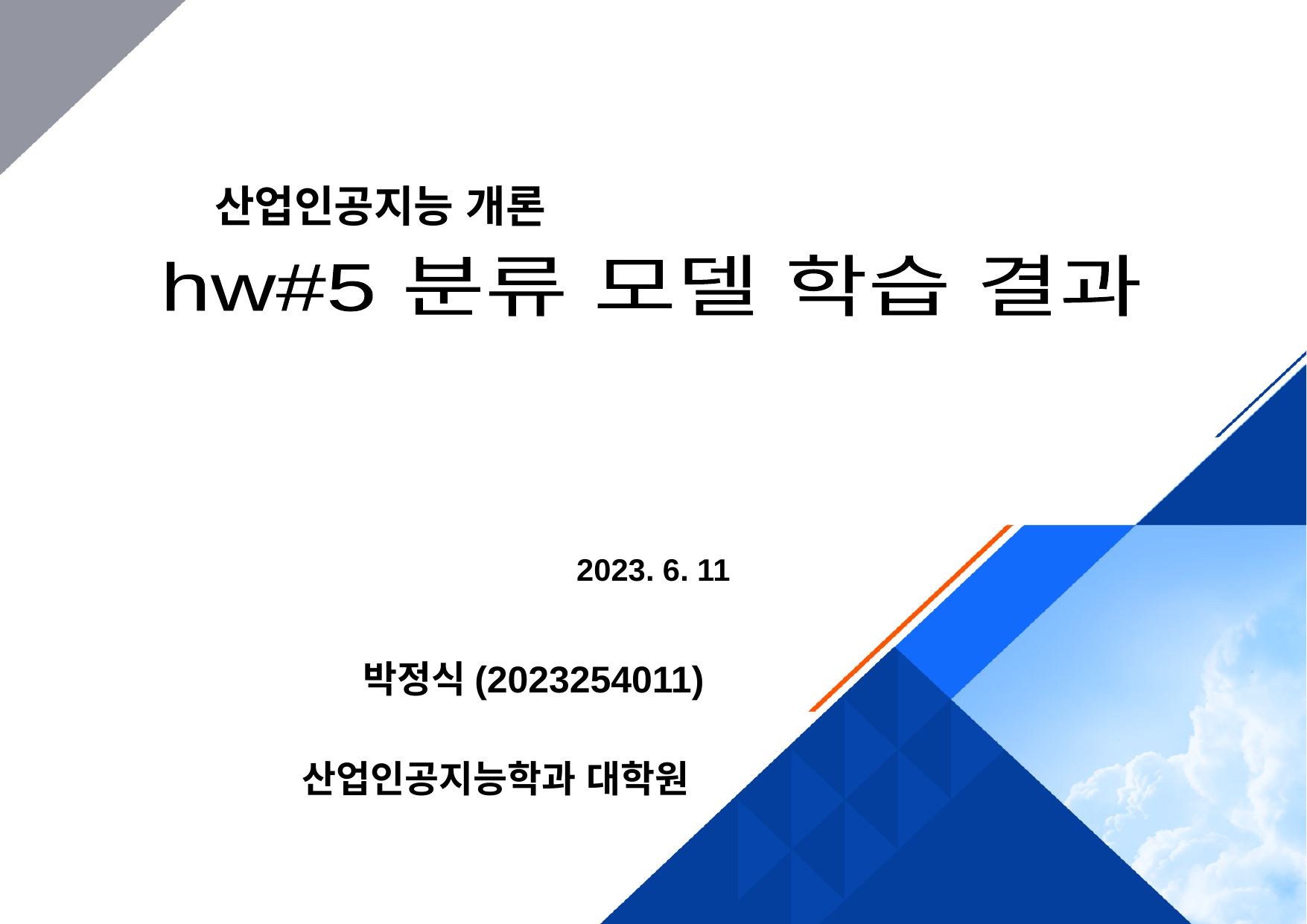

산업인공지능 개론
hw#5 분류 모델 학습 결과
2023. 6. 11
박정식(2023254011)
산업인공지능학과 대학원